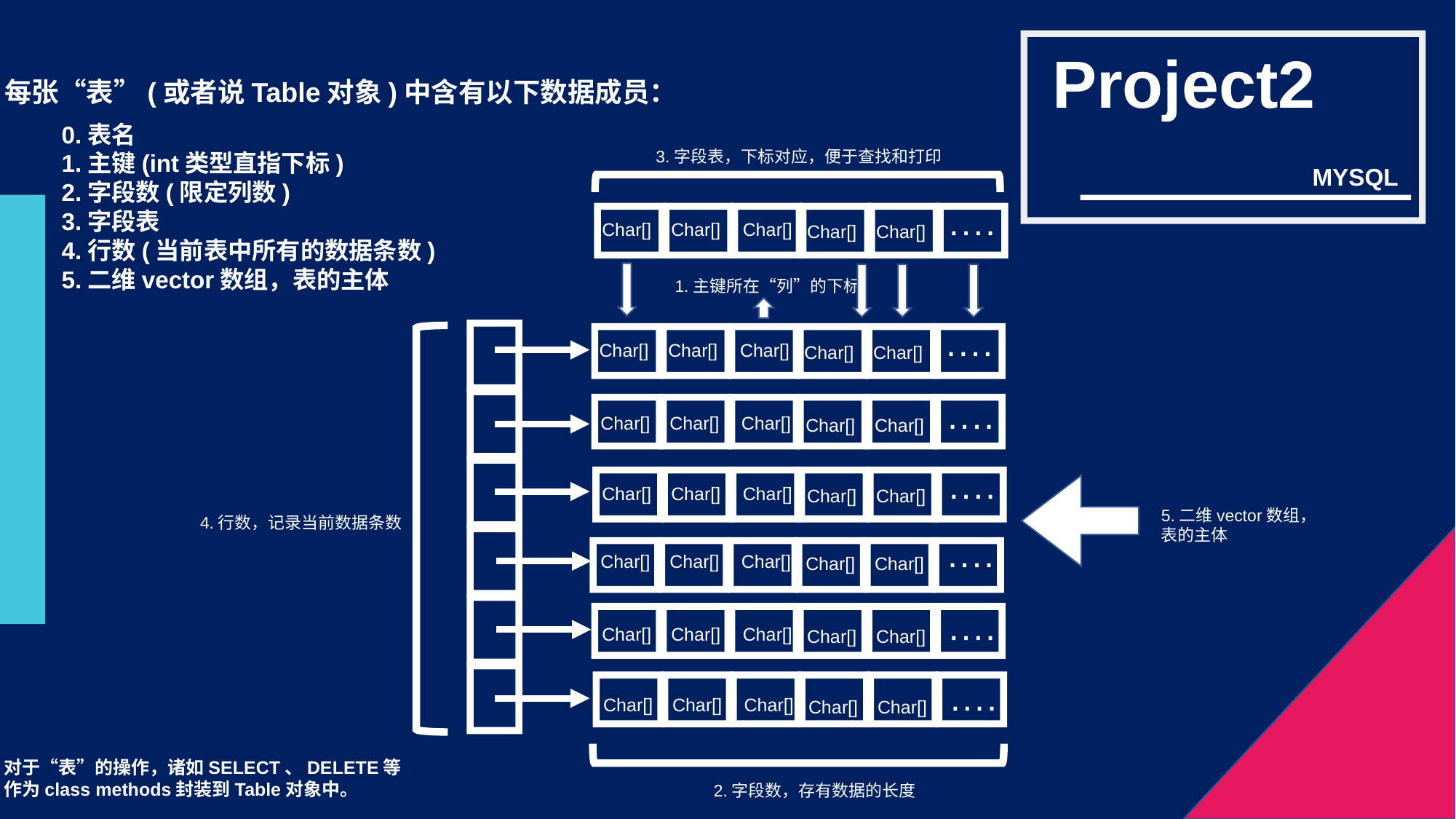

Project2
MYSQL
每张“表”(或者说Table对象)中含有以下数据成员：
0.表名
1.主键(int类型直指下标)
2.字段数(限定列数)
3.字段表
4.行数(当前表中所有的数据条数)
5.二维vector数组，表的主体

3.字段表，下标对应，便于查找和打印

····

Char[]
Char[]
Char[]
Char[]
Char[]

1.主键所在“列”的下标

····

Char[]
Char[]
Char[]
Char[]
Char[]

····

Char[]
Char[]
Char[]
Char[]
Char[]

····

Char[]
Char[]
Char[]
Char[]
Char[]

····

Char[]
Char[]
Char[]
Char[]
Char[]

····
Char[]
Char[]
Char[]
Char[]
Char[]

····
Char[]
Char[]
Char[]
Char[]
Char[]

5.二维vector数组，
表的主体
4.行数，记录当前数据条数

对于“表”的操作，诸如SELECT、DELETE等
作为class methods封装到Table对象中。
2.字段数，存有数据的长度